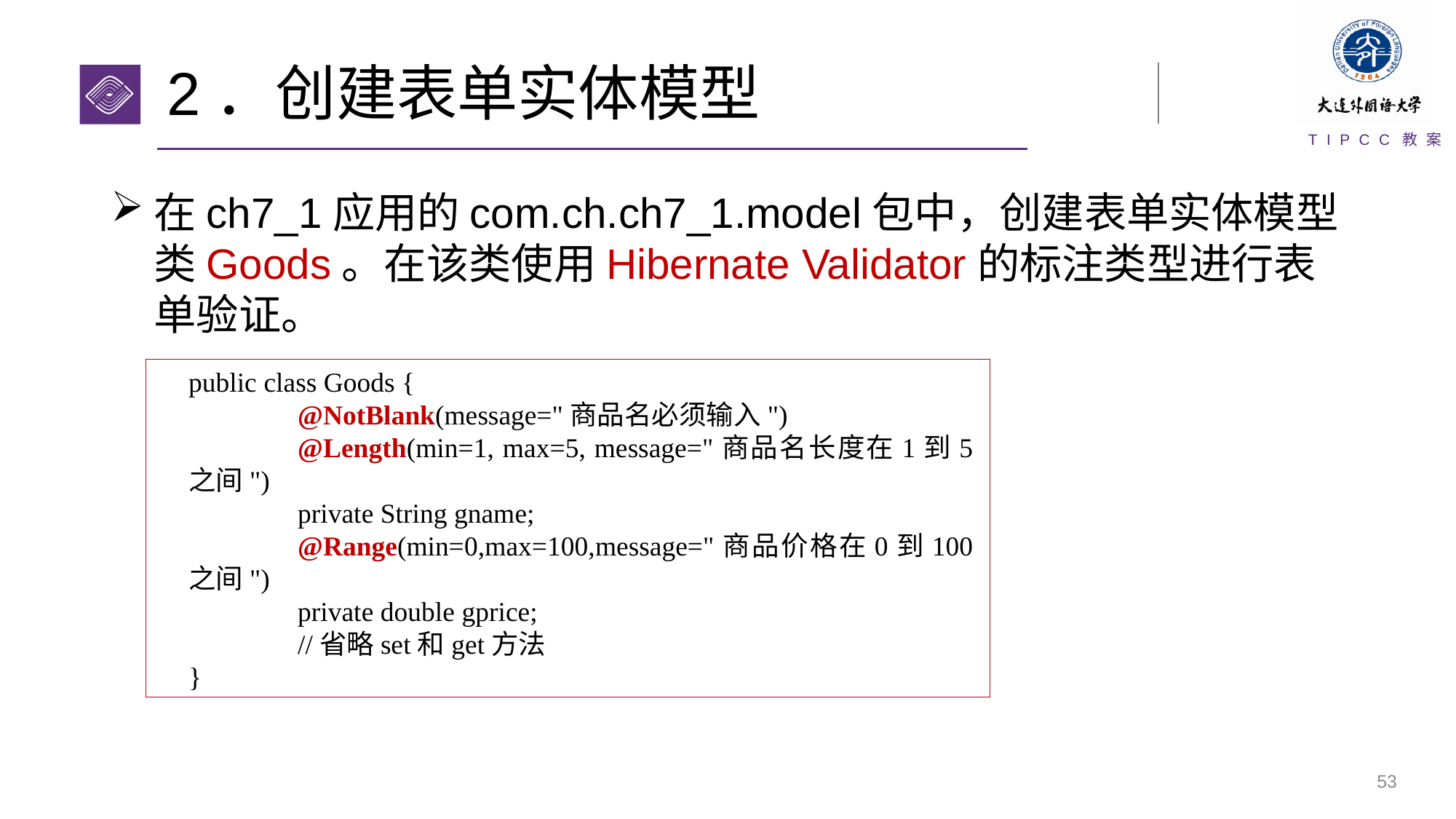

# 2．创建表单实体模型
在ch7_1应用的com.ch.ch7_1.model包中，创建表单实体模型类Goods。在该类使用Hibernate Validator的标注类型进行表单验证。
public class Goods {
	@NotBlank(message="商品名必须输入")
	@Length(min=1, max=5, message="商品名长度在1到5之间")
	private String gname;
	@Range(min=0,max=100,message="商品价格在0到100之间")
	private double gprice;
	//省略set和get方法
}
53